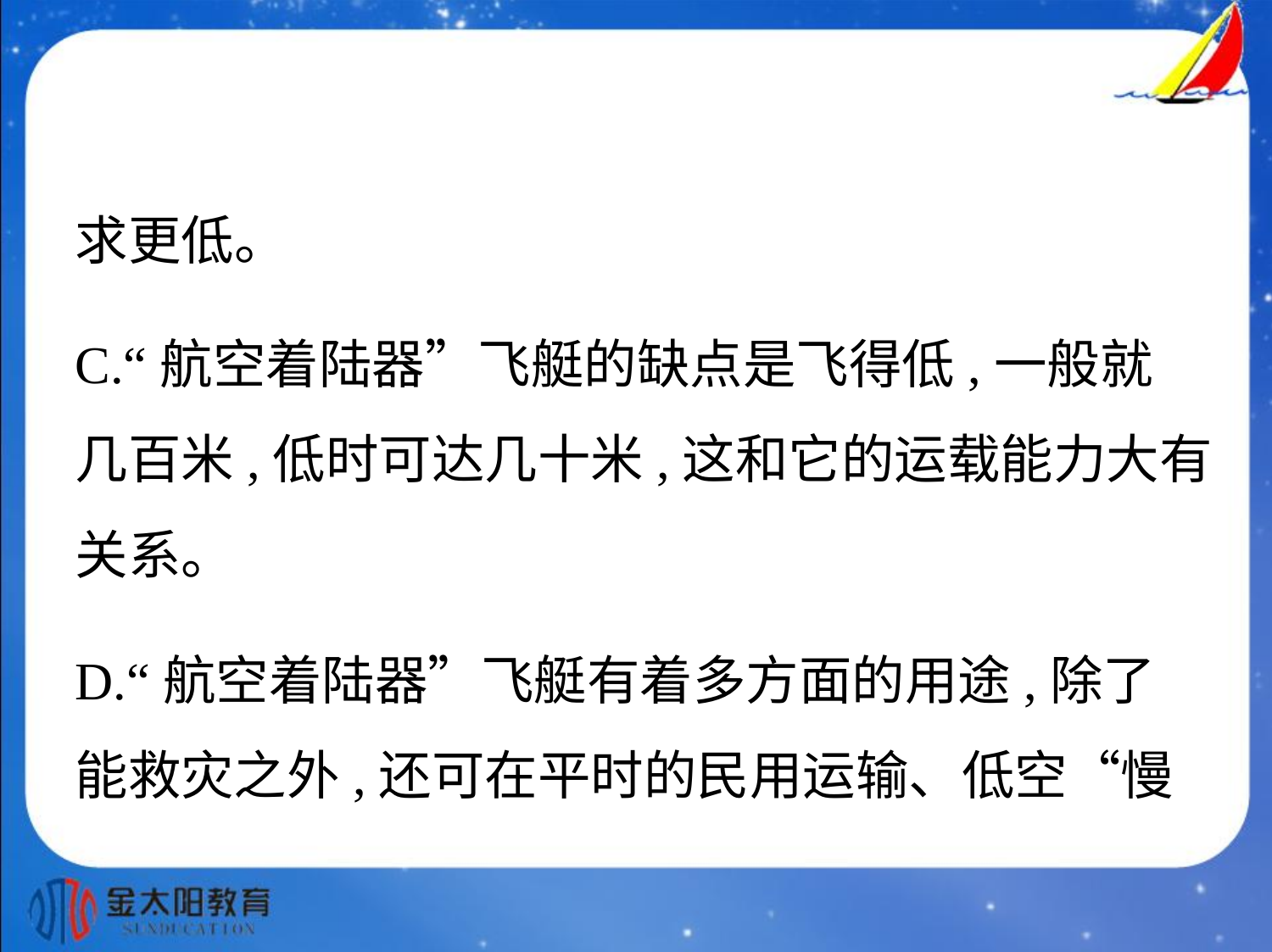

求更低。
C.“航空着陆器”飞艇的缺点是飞得低,一般就
几百米,低时可达几十米,这和它的运载能力大有
关系。
D.“航空着陆器”飞艇有着多方面的用途,除了
能救灾之外,还可在平时的民用运输、低空“慢